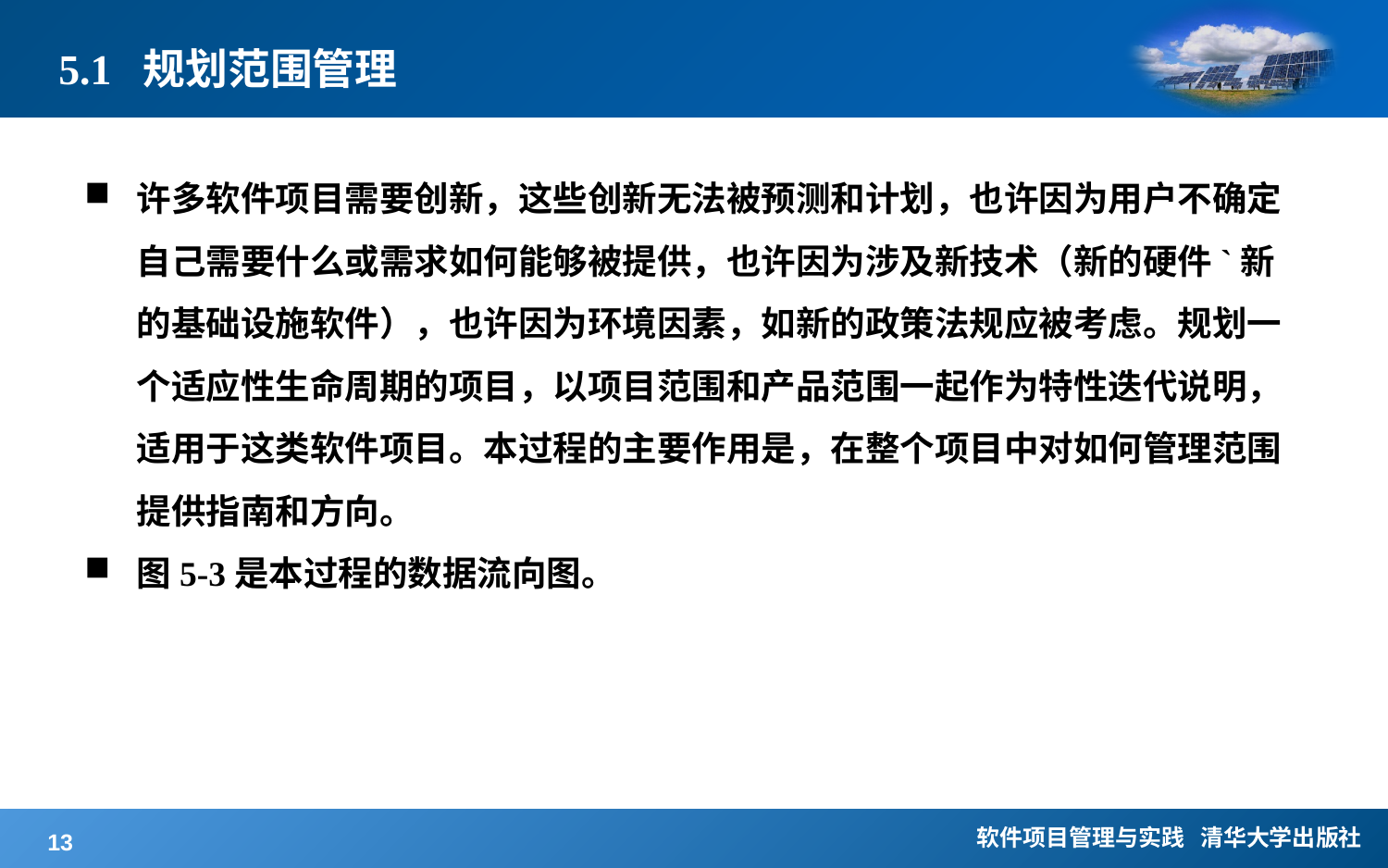

# 5.1  规划范围管理
许多软件项目需要创新，这些创新无法被预测和计划，也许因为用户不确定自己需要什么或需求如何能够被提供，也许因为涉及新技术（新的硬件`新的基础设施软件），也许因为环境因素，如新的政策法规应被考虑。规划一个适应性生命周期的项目，以项目范围和产品范围一起作为特性迭代说明，适用于这类软件项目。本过程的主要作用是，在整个项目中对如何管理范围提供指南和方向。
图5-3是本过程的数据流向图。